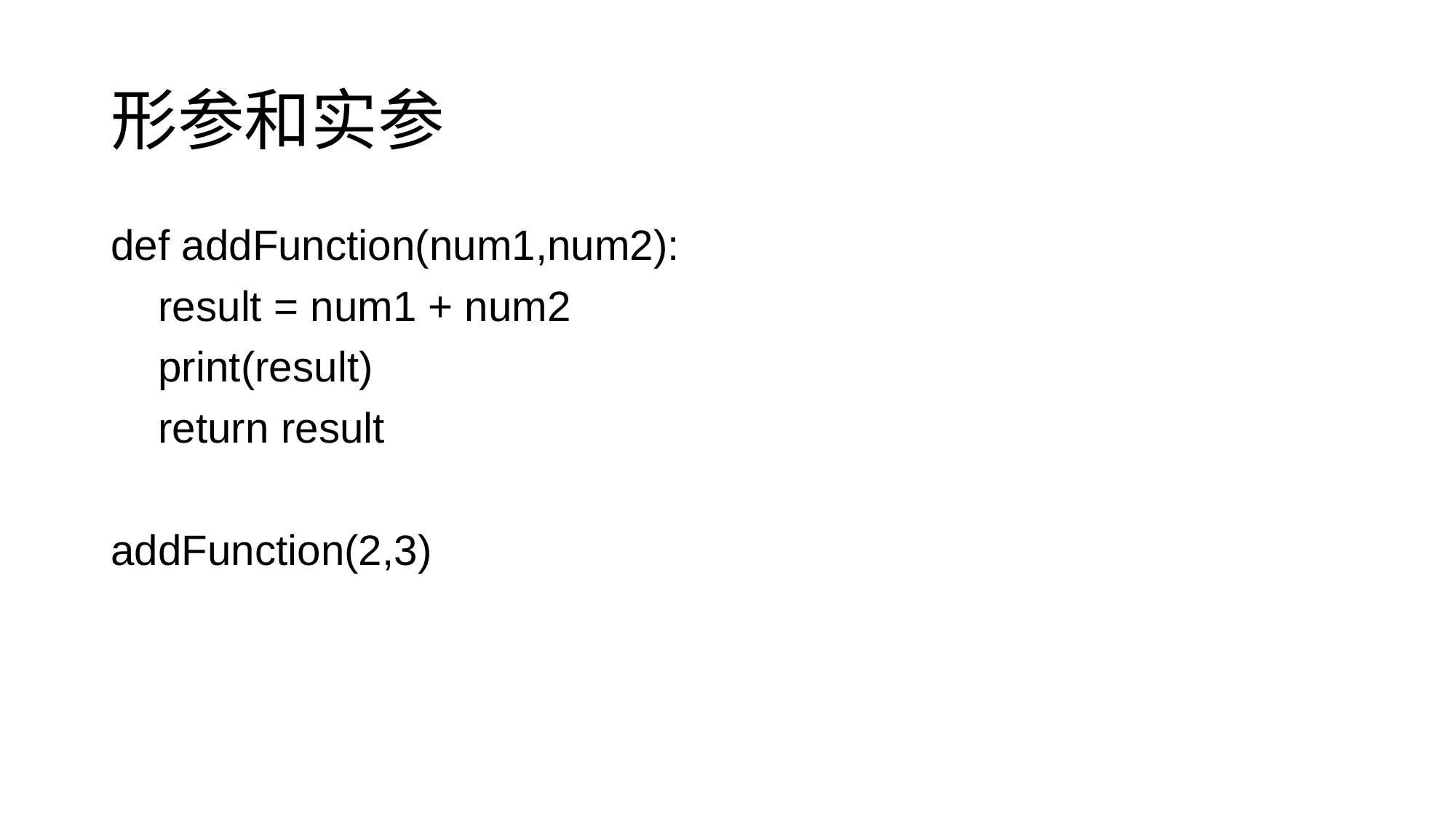

# 形参和实参
def addFunction(num1,num2):
    result = num1 + num2
    print(result)
    return result

addFunction(2,3)